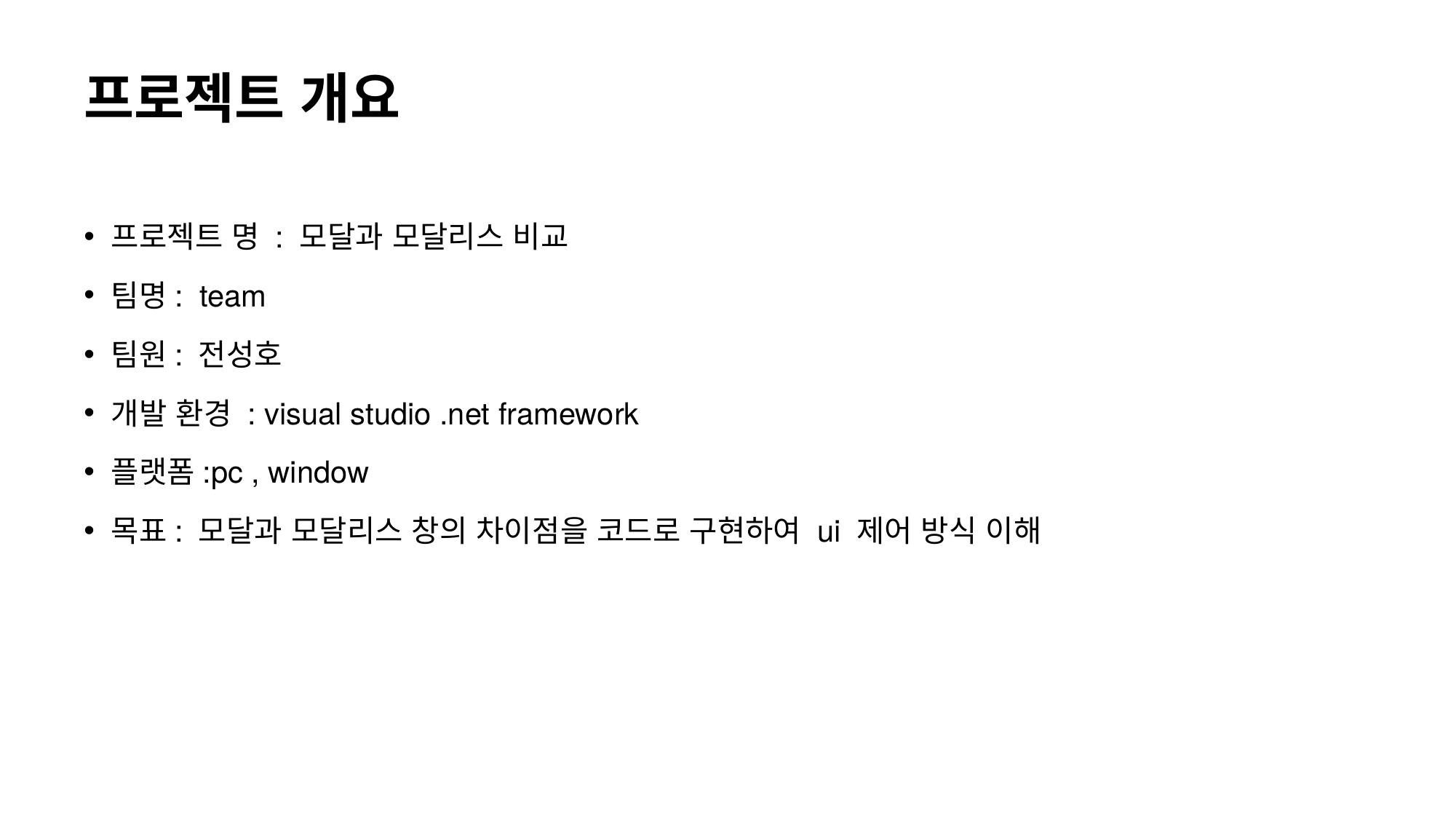

# 프로젝트 개요
프로젝트 명 : 모달과 모달리스 비교
팀명:  team
팀원: 전성호
개발 환경 : visual studio .net framework
플랫폼:pc , window
목표: 모달과 모달리스 창의 차이점을 코드로 구현하여 ui 제어 방식 이해